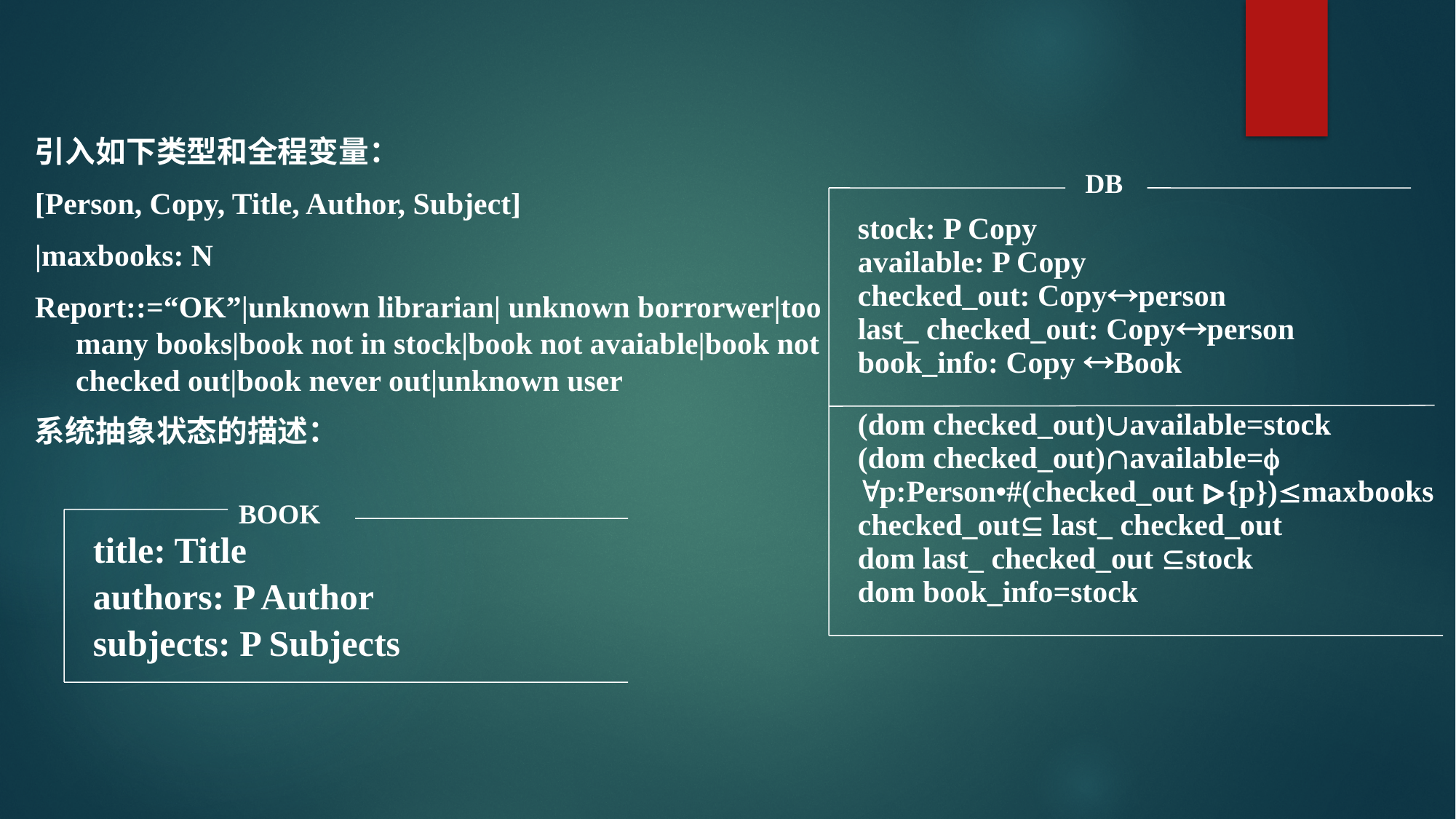

引入如下类型和全程变量：
[Person, Copy, Title, Author, Subject]
|maxbooks: N
Report::=“OK”|unknown librarian| unknown borrorwer|too many books|book not in stock|book not avaiable|book not checked out|book never out|unknown user
系统抽象状态的描述：

DB

stock: P Copy
available: P Copy
checked_out: Copy↔person
last_ checked_out: Copy↔person
book_info: Copy ↔Book

(dom checked_out)∪available=stock
(dom checked_out)∩available=φ
∀p:Person•#(checked_out ⊳{p})≤maxbooks
checked_out⊆ last_ checked_out
dom last_ checked_out ⊆stock
dom book_info=stock
BOOK

title: Title
authors: P Author
subjects: P Subjects